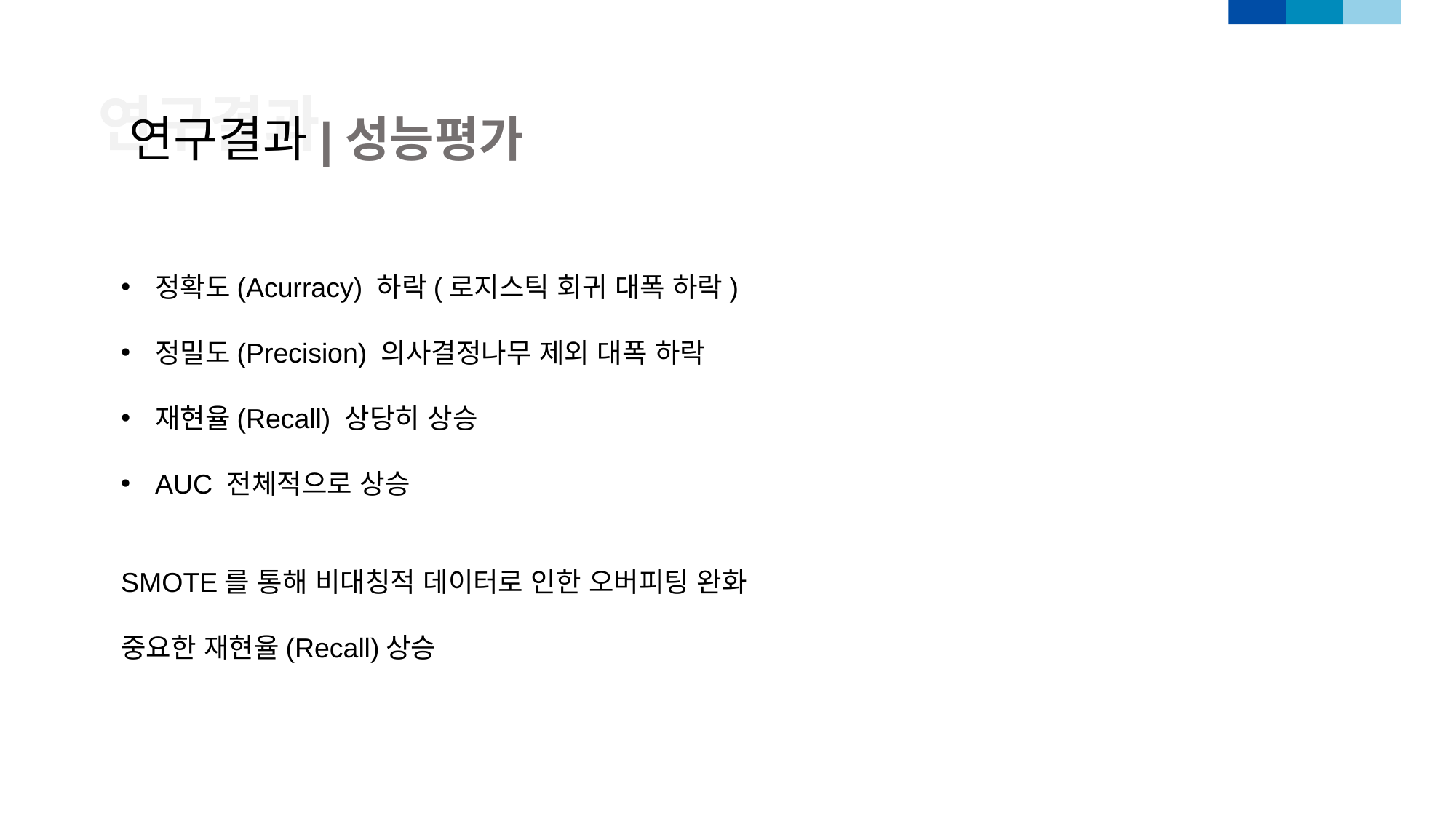

연구결과|성능평가
연구결과
정확도(Acurracy) 하락(로지스틱 회귀 대폭 하락)

정밀도(Precision) 의사결정나무 제외 대폭 하락

재현율(Recall) 상당히 상승

AUC 전체적으로 상승

SMOTE를 통해 비대칭적 데이터로 인한 오버피팅 완화

중요한 재현율(Recall)상승